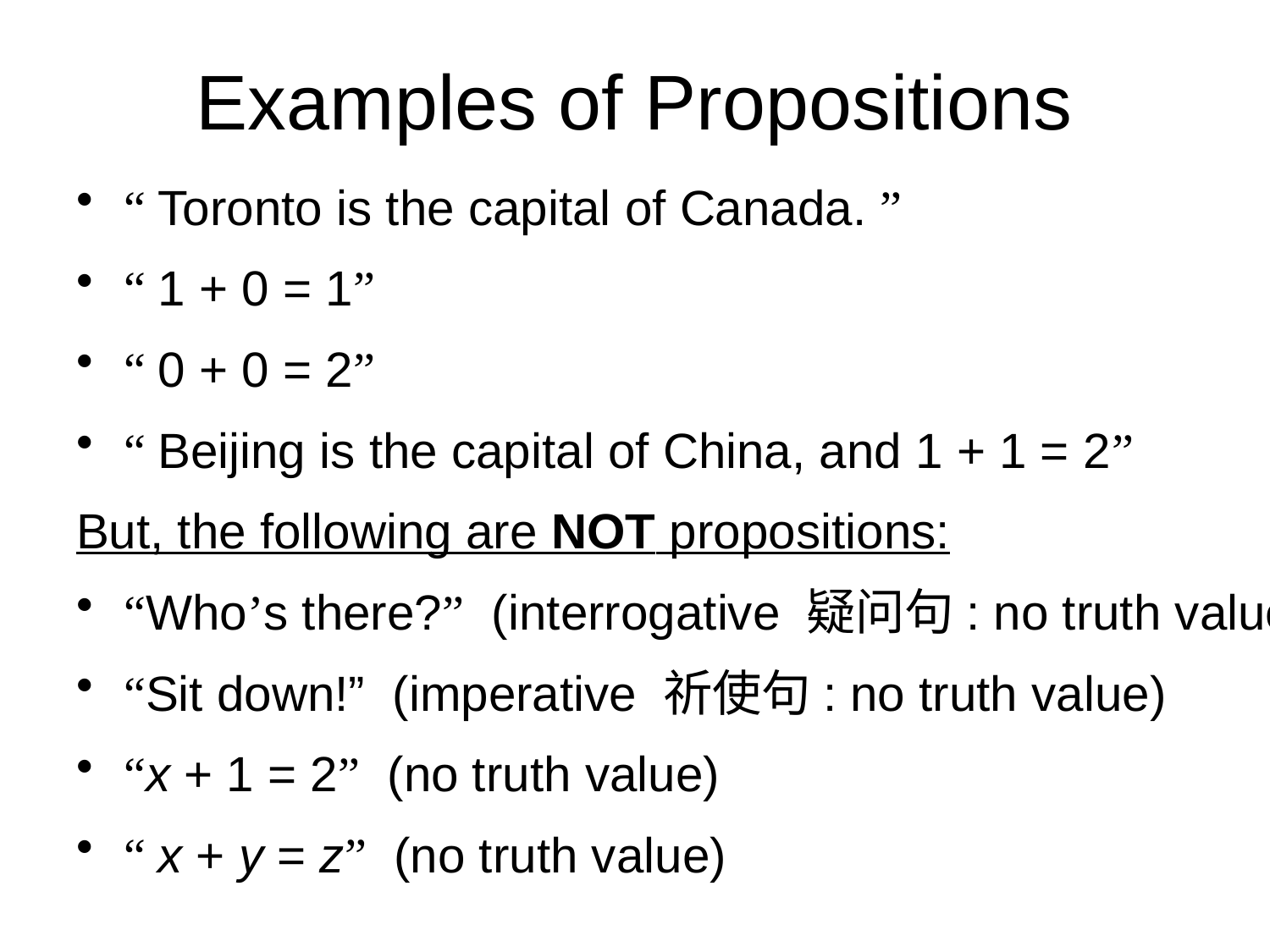

Topic #1 – Propositional Logic
# Examples of Propositions
“ Toronto is the capital of Canada. ”
“ 1 + 0 = 1”
“ 0 + 0 = 2”
“ Beijing is the capital of China, and 1 + 1 = 2”
But, the following are NOT propositions:
“Who’s there?”  (interrogative 疑问句: no truth value)
“Sit down!”  (imperative 祈使句: no truth value)
“x + 1 = 2”  (no truth value)
“ x + y = z”  (no truth value)

8